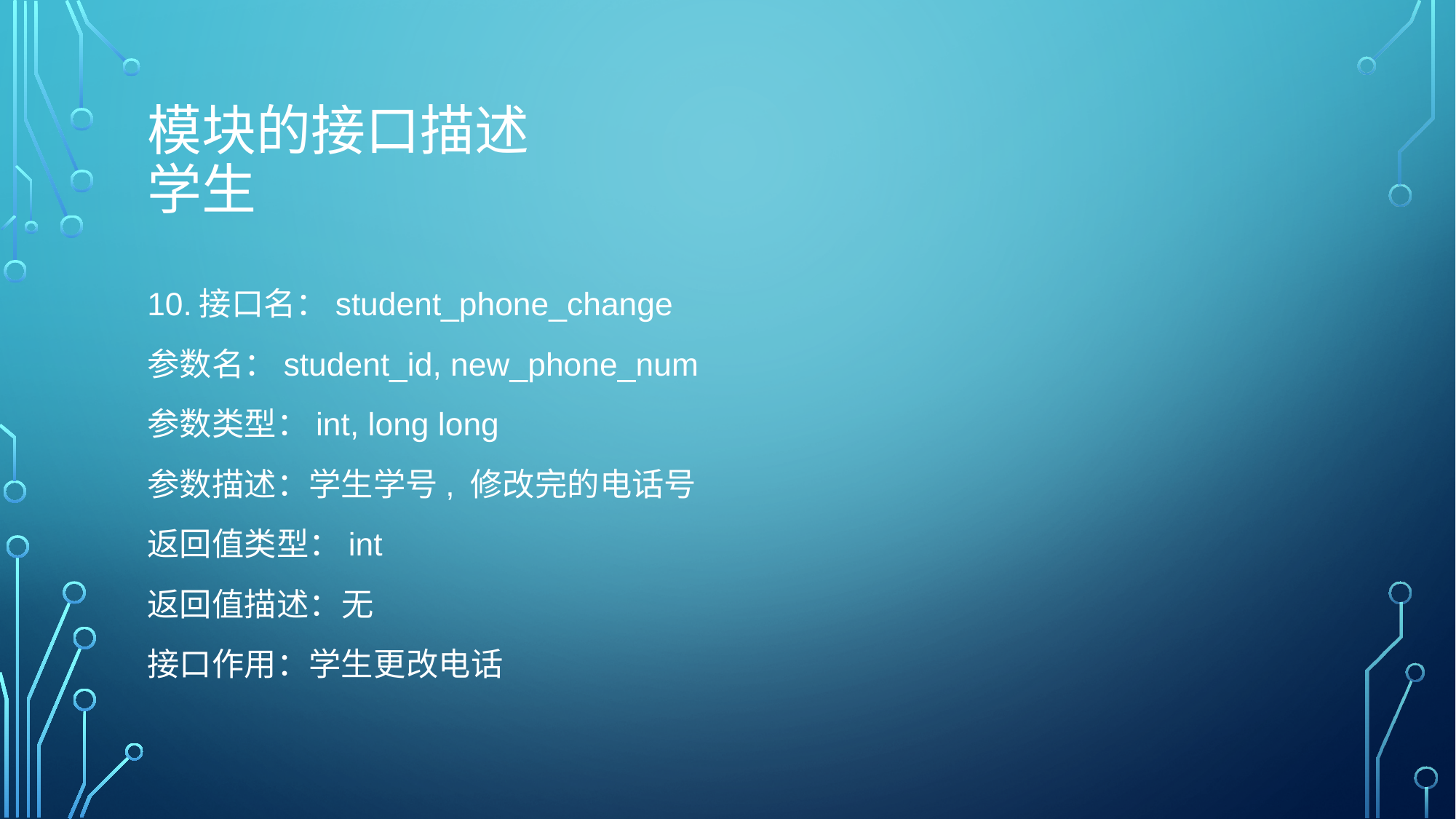

# 模块的接口描述 学生

10.接口名：student_phone_change
参数名：student_id, new_phone_num
参数类型：int, long long
参数描述：学生学号, 修改完的电话号
返回值类型：int
返回值描述：无
接口作用：学生更改电话